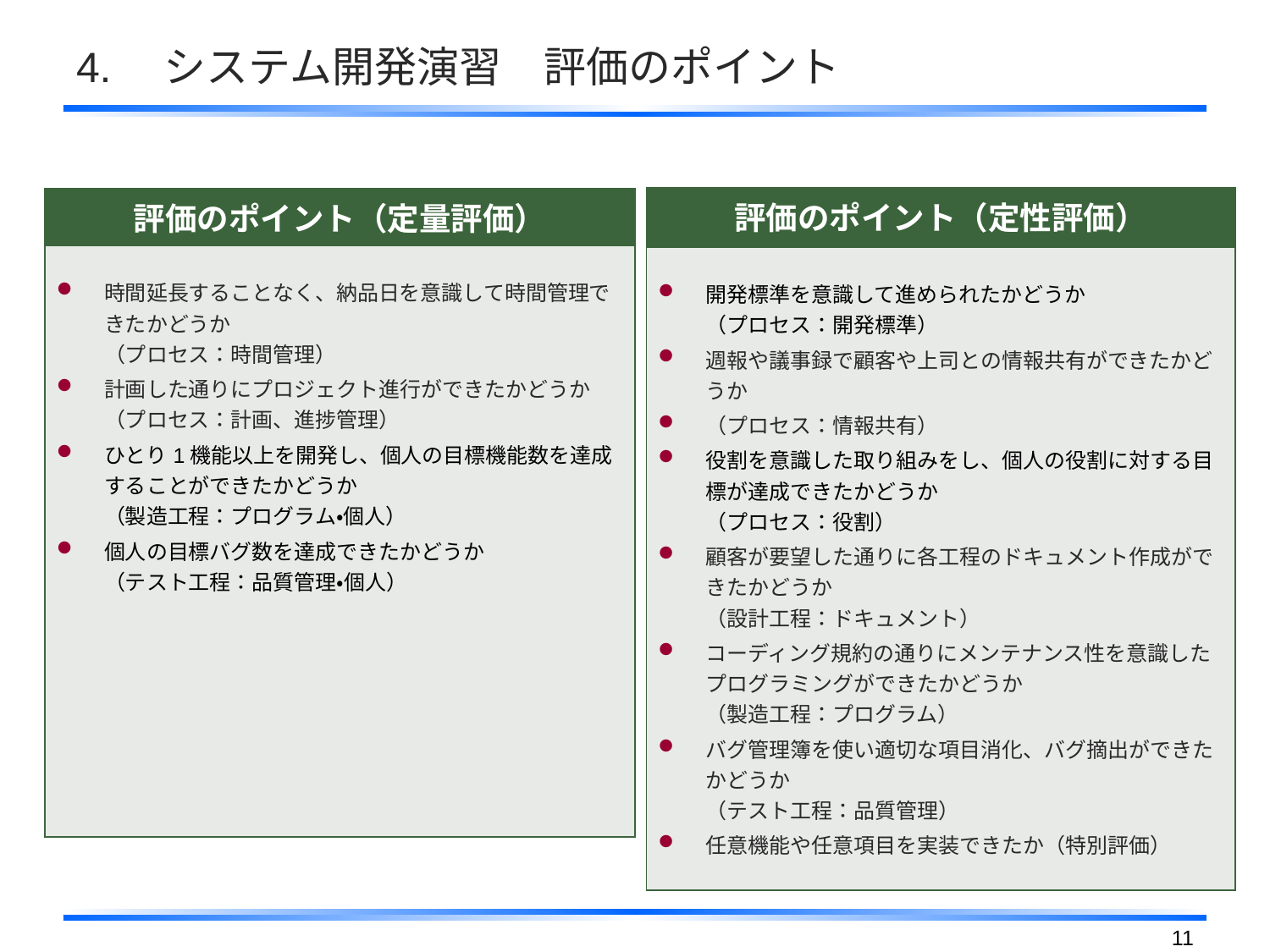

# 4.　システム開発演習　評価のポイント
| 評価のポイント（定性評価） |
| --- |
| 開発標準を意識して進められたかどうか （プロセス：開発標準） 週報や議事録で顧客や上司との情報共有ができたかどうか （プロセス：情報共有） 役割を意識した取り組みをし、個人の役割に対する目標が達成できたかどうか （プロセス：役割） 顧客が要望した通りに各工程のドキュメント作成ができたかどうか （設計工程：ドキュメント） コーディング規約の通りにメンテナンス性を意識したプログラミングができたかどうか （製造工程：プログラム） バグ管理簿を使い適切な項目消化、バグ摘出ができたかどうか （テスト工程：品質管理） 任意機能や任意項目を実装できたか（特別評価） |
| 評価のポイント（定量評価） |
| --- |
| 時間延長することなく、納品日を意識して時間管理できたかどうか （プロセス：時間管理） 計画した通りにプロジェクト進行ができたかどうか （プロセス：計画、進捗管理） ひとり1機能以上を開発し、個人の目標機能数を達成することができたかどうか （製造工程：プログラム・個人） 個人の目標バグ数を達成できたかどうか （テスト工程：品質管理・個人） |
11